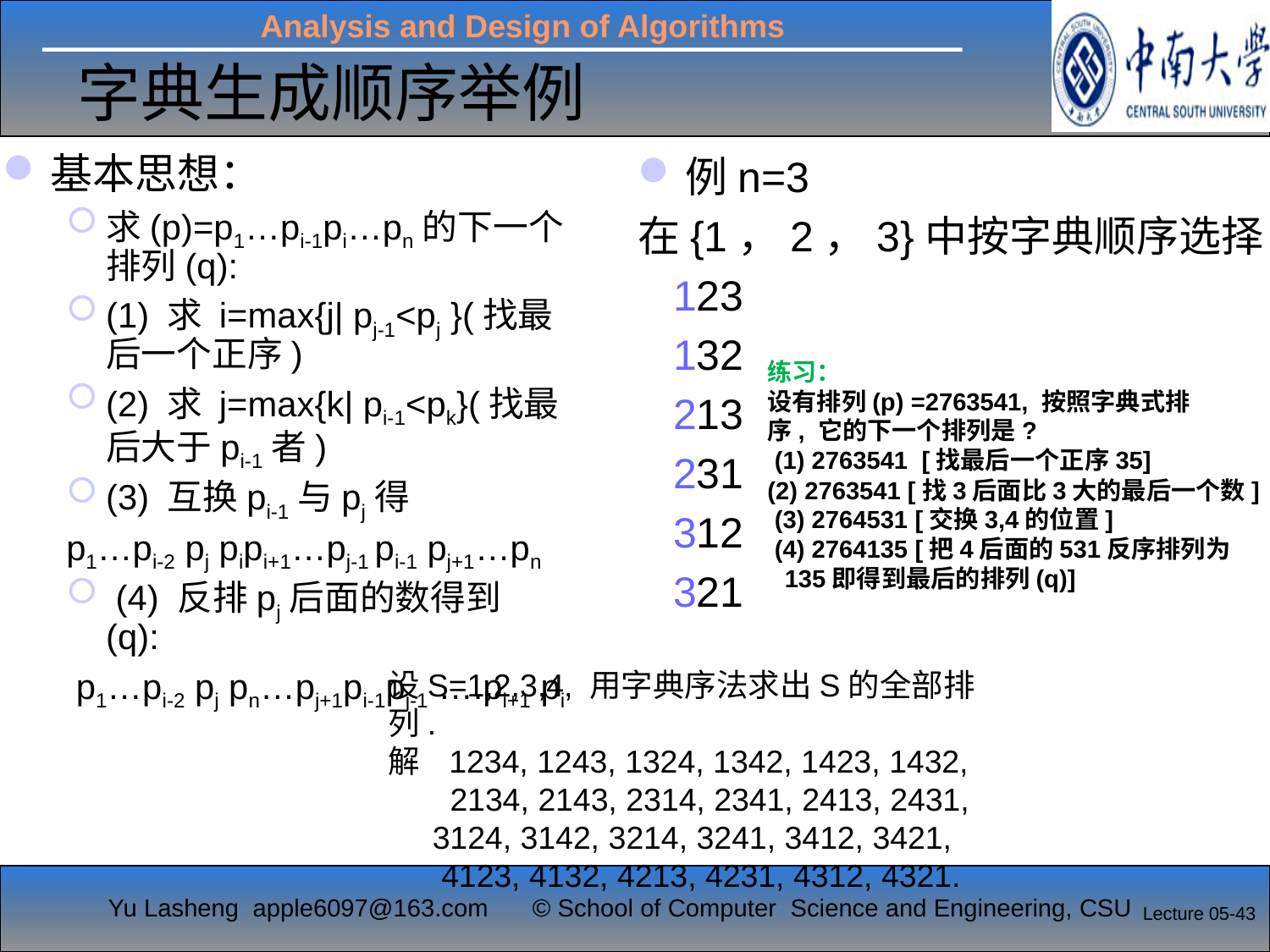

# 字典生成顺序举例
例n=3
在{1，2，3}中按字典顺序选择：
   123
   132
   213
   231
   312
   321
基本思想：
求(p)=p1…pi-1pi…pn的下一个排列(q):
(1) 求 i=max{j| pj-1<pj }(找最后一个正序)
(2) 求 j=max{k| pi-1<pk}(找最后大于pi-1者)
(3) 互换pi-1与pj得
p1…pi-2 pj pipi+1…pj-1 pi-1 pj+1…pn
 (4) 反排pj后面的数得到(q):
 p1…pi-2 pj pn…pj+1pi-1pj-1 ….pi+1 pi
练习：
设有排列(p) =2763541, 按照字典式排序, 它的下一个排列是?
 (1) 2763541  [找最后一个正序35]
(2) 2763541 [找3后面比3大的最后一个数]
 (3) 2764531 [交换3,4的位置]
 (4) 2764135 [把4后面的531反序排列为       135即得到最后的排列(q)]
设S=1,2,3,4, 用字典序法求出S的全部排列.
解   1234, 1243, 1324, 1342, 1423, 1432,            2134, 2143, 2314, 2341, 2413, 2431,
     3124, 3142, 3214, 3241, 3412, 3421,
      4123, 4132, 4213, 4231, 4312, 4321.
Lecture 05-43